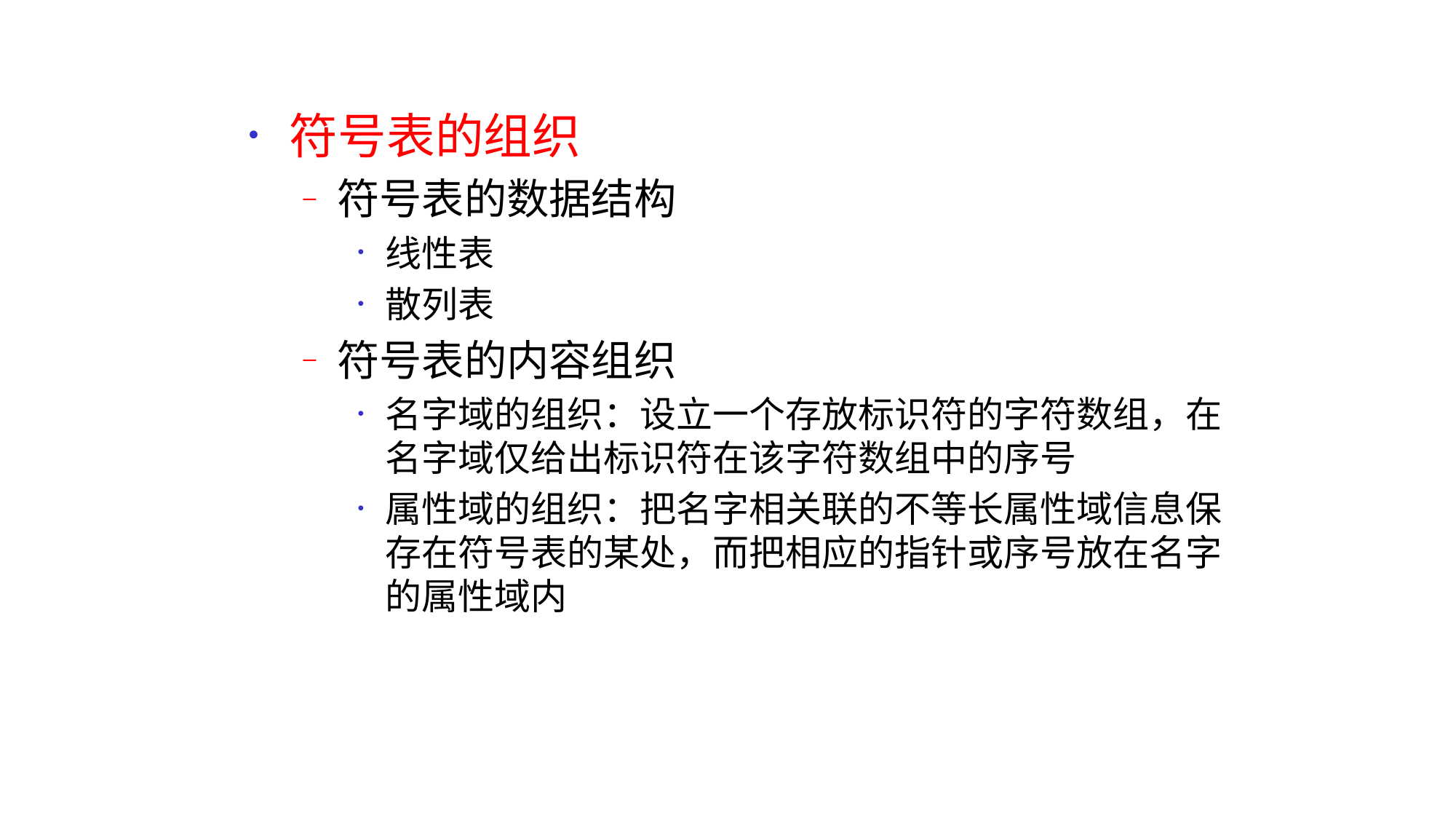

符号表的组织
符号表的数据结构
线性表
散列表
符号表的内容组织
名字域的组织：设立一个存放标识符的字符数组，在名字域仅给出标识符在该字符数组中的序号
属性域的组织：把名字相关联的不等长属性域信息保存在符号表的某处，而把相应的指针或序号放在名字的属性域内
33